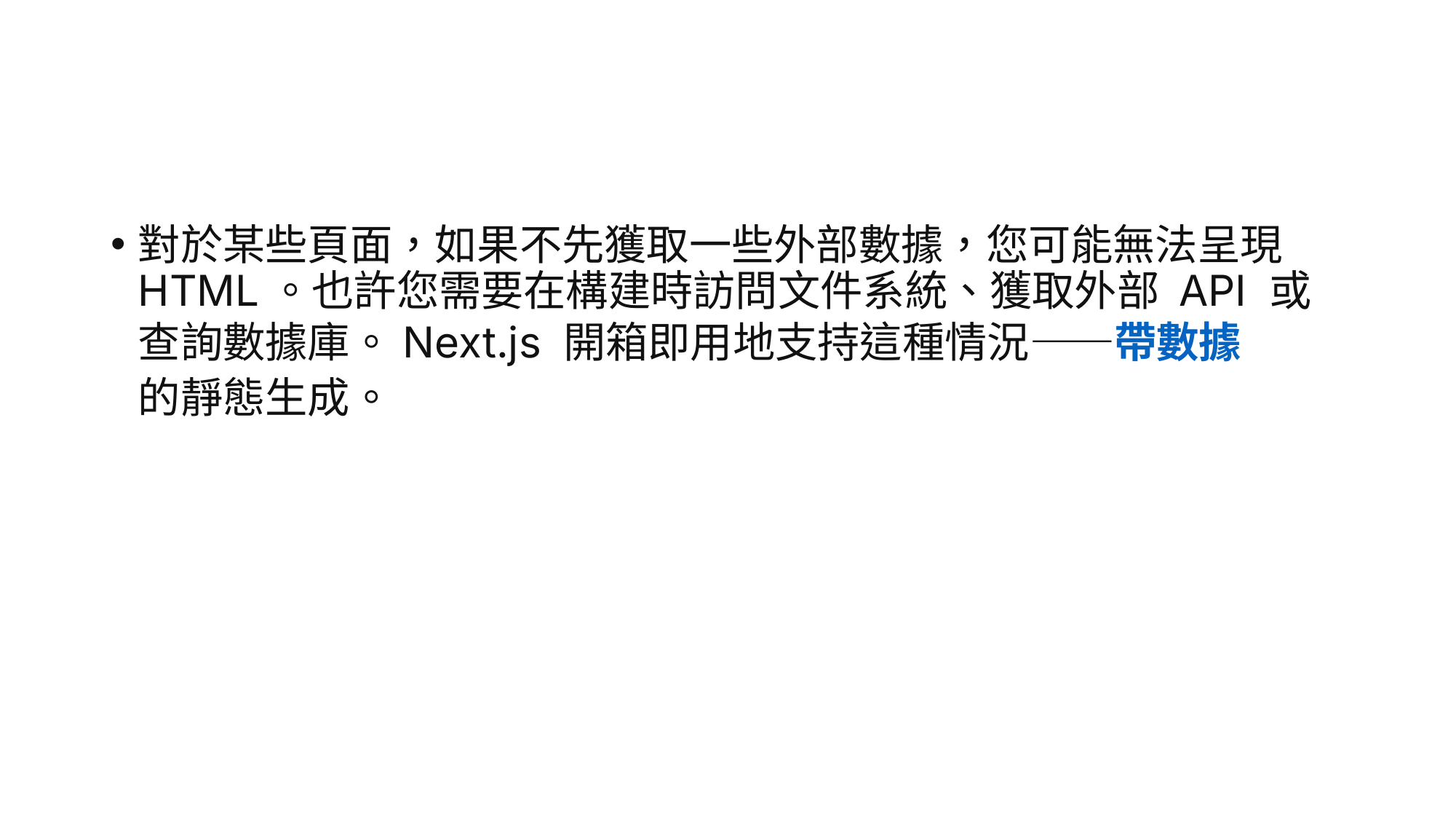

#
對於某些頁面，如果不先獲取一些外部數據，您可能無法呈現 HTML。也許您需要在構建時訪問文件系統、獲取外部 API 或查詢數據庫。Next.js 開箱即用地支持這種情況——帶數據的靜態生成。